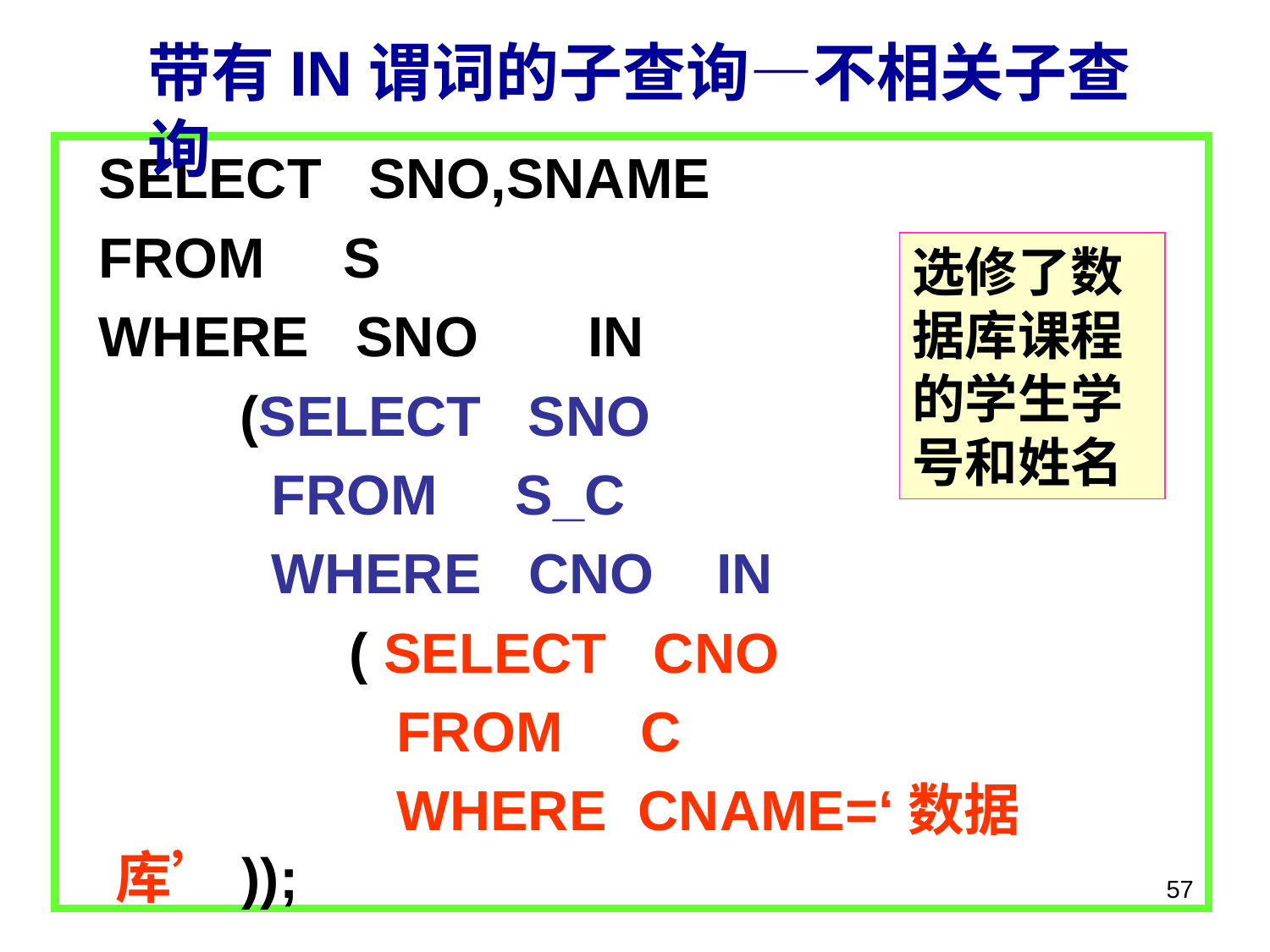

带有IN谓词的子查询—不相关子查询
  SELECT   SNO,SNAME
  FROM     S
  WHERE   SNO       IN
           (SELECT   SNO
             FROM     S_C
             WHERE   CNO    IN
                  ( SELECT   CNO
                     FROM     C
                     WHERE  CNAME=‘数据库’));
选修了数据库课程的学生学号和姓名
57